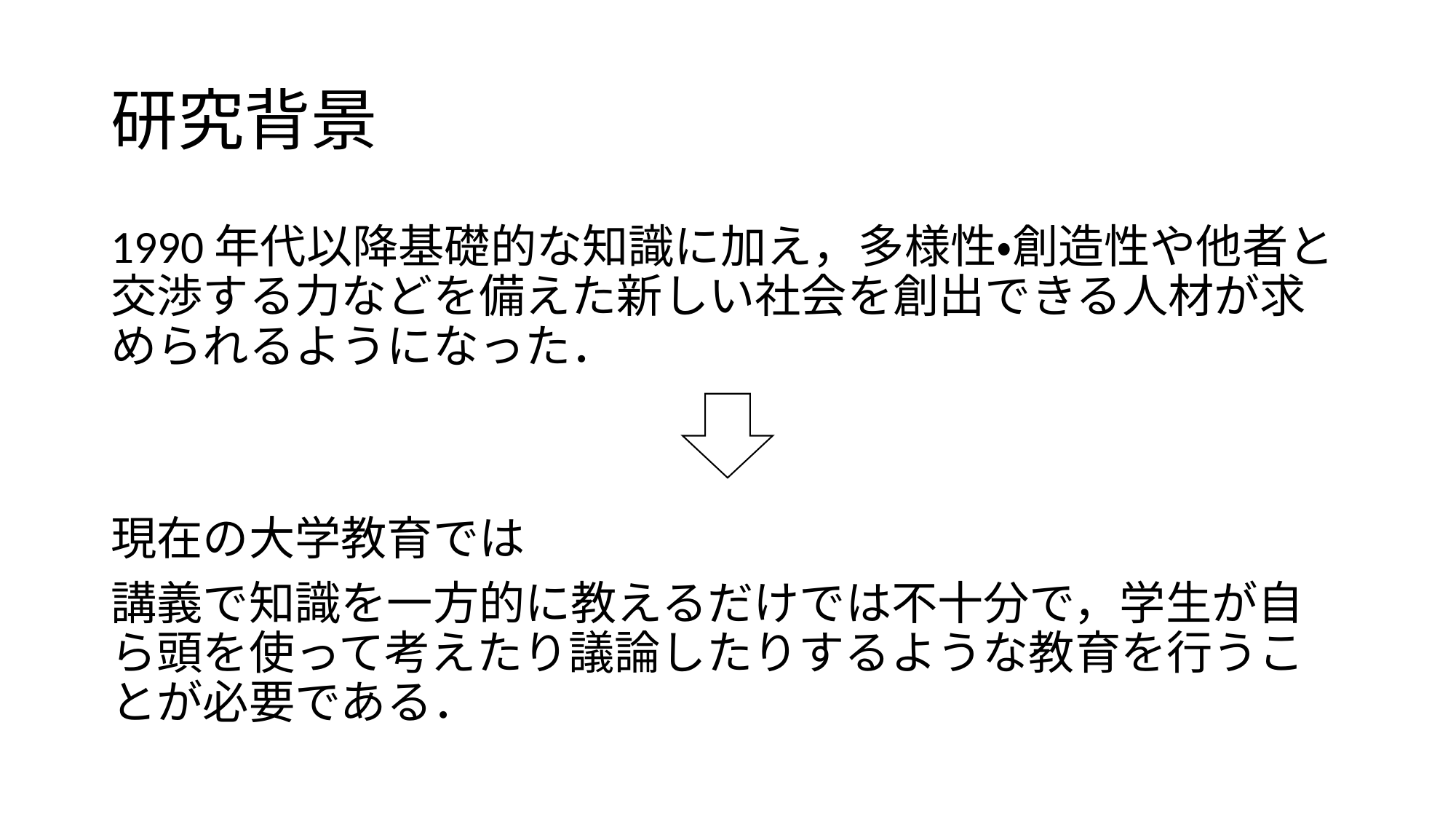

# 研究背景
1990年代以降基礎的な知識に加え，多様性・創造性や他者と交渉する力などを備えた新しい社会を創出できる人材が求められるようになった．

現在の大学教育では
講義で知識を一方的に教えるだけでは不十分で，学生が自ら頭を使って考えたり議論したりするような教育を行うことが必要である．